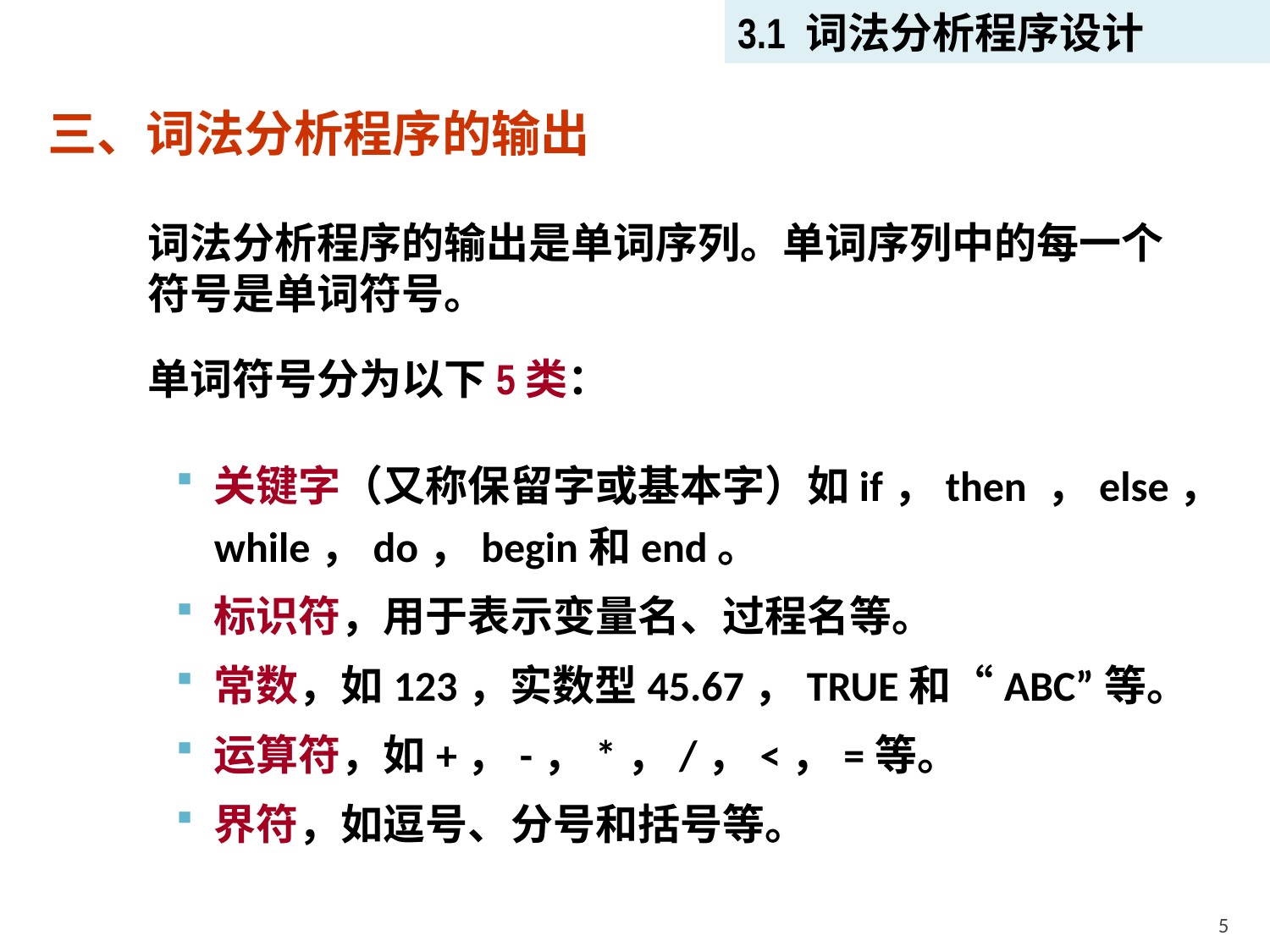

3.1 词法分析程序设计
三、词法分析程序的输出
词法分析程序的输出是单词序列。单词序列中的每一个符号是单词符号。
单词符号分为以下5类：
关键字（又称保留字或基本字）如if，then ，else，while，do，begin和end。
标识符，用于表示变量名、过程名等。
常数，如123，实数型45.67，TRUE和“ABC”等。
运算符，如+，-，*，/，<，=等。
界符，如逗号、分号和括号等。
5